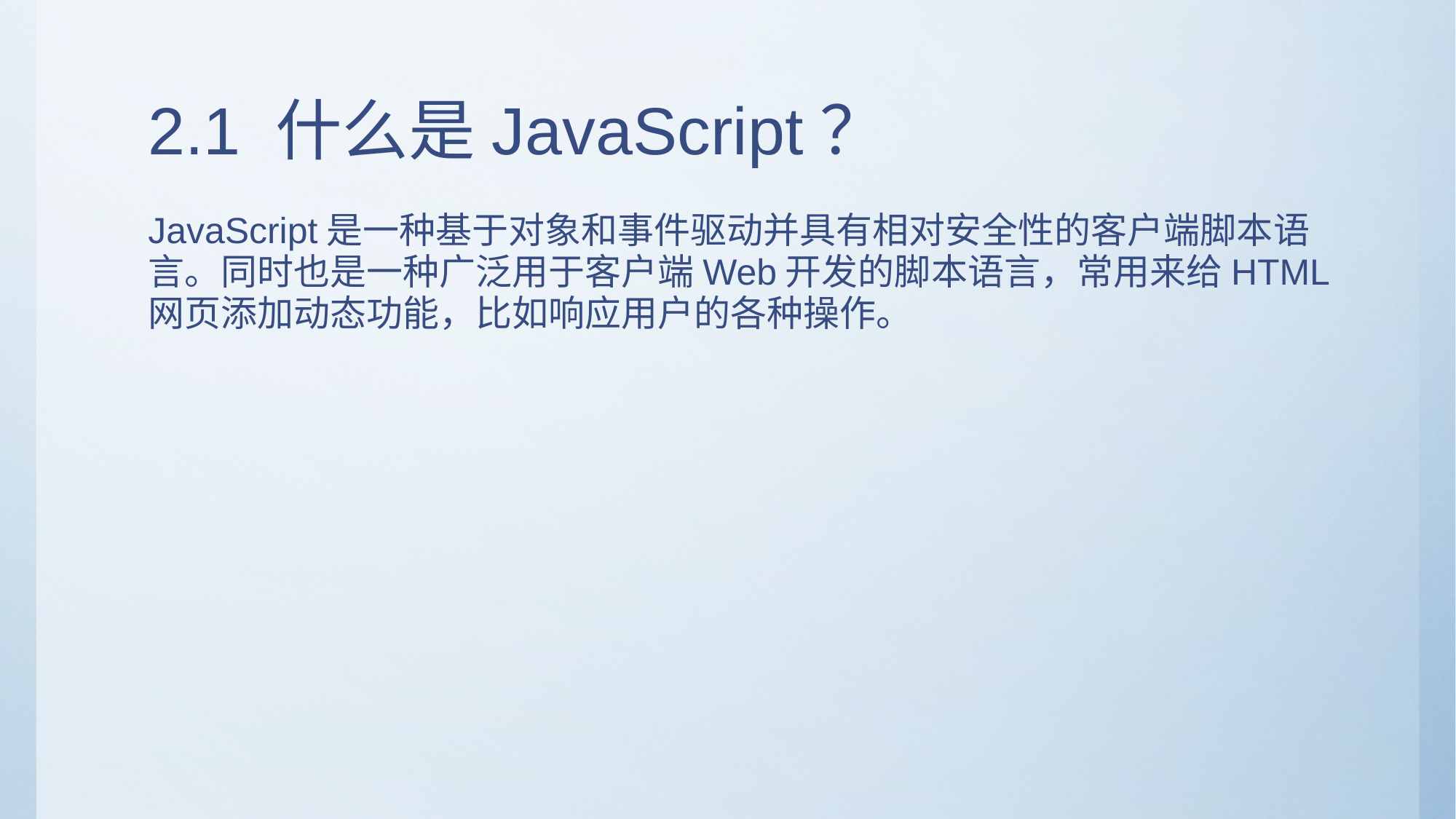

# 2.1 什么是JavaScript？
JavaScript是一种基于对象和事件驱动并具有相对安全性的客户端脚本语言。同时也是一种广泛用于客户端Web开发的脚本语言，常用来给HTML网页添加动态功能，比如响应用户的各种操作。